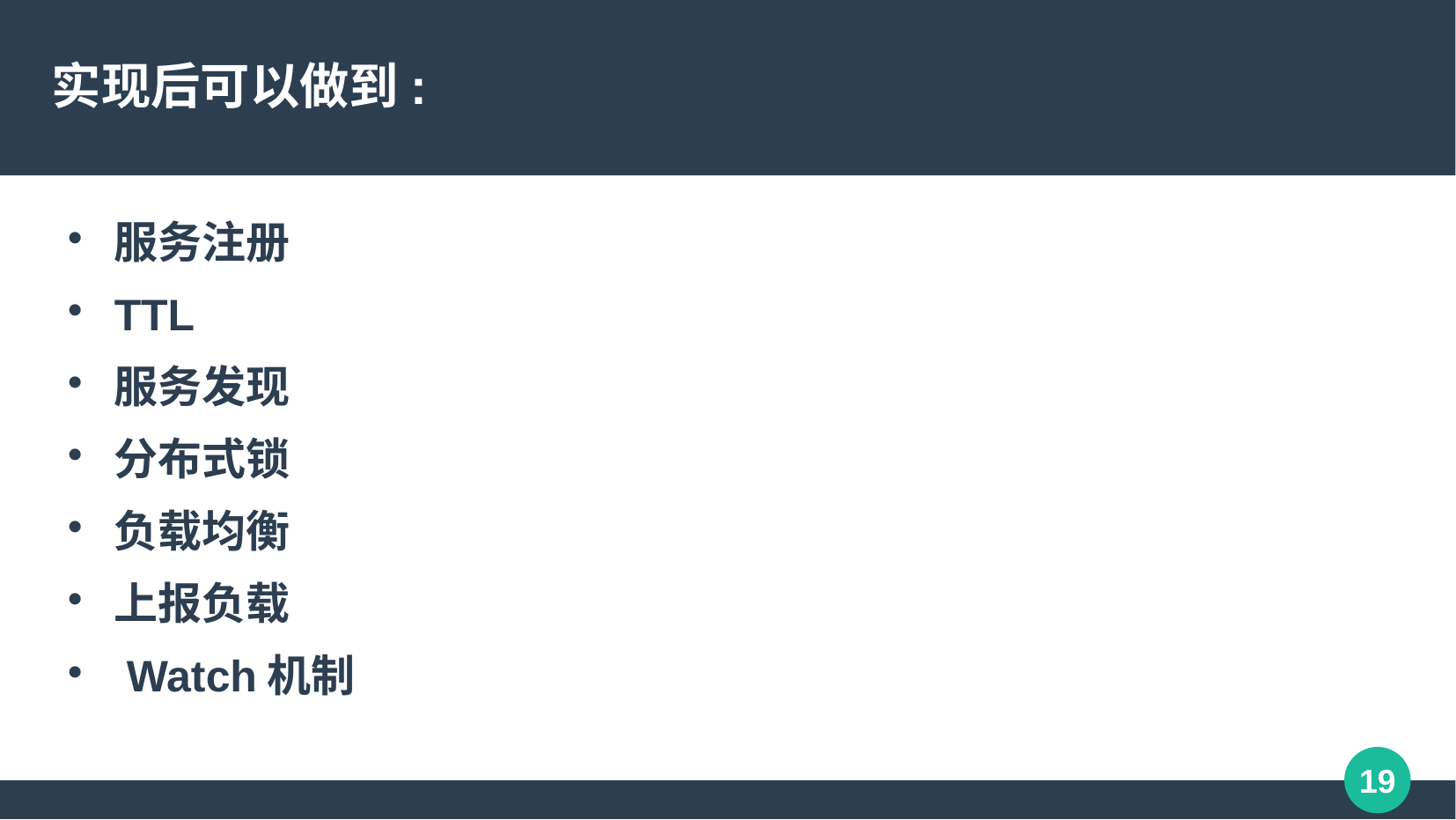

实现后可以做到:
服务注册
TTL
服务发现
分布式锁
负载均衡
上报负载
 Watch机制